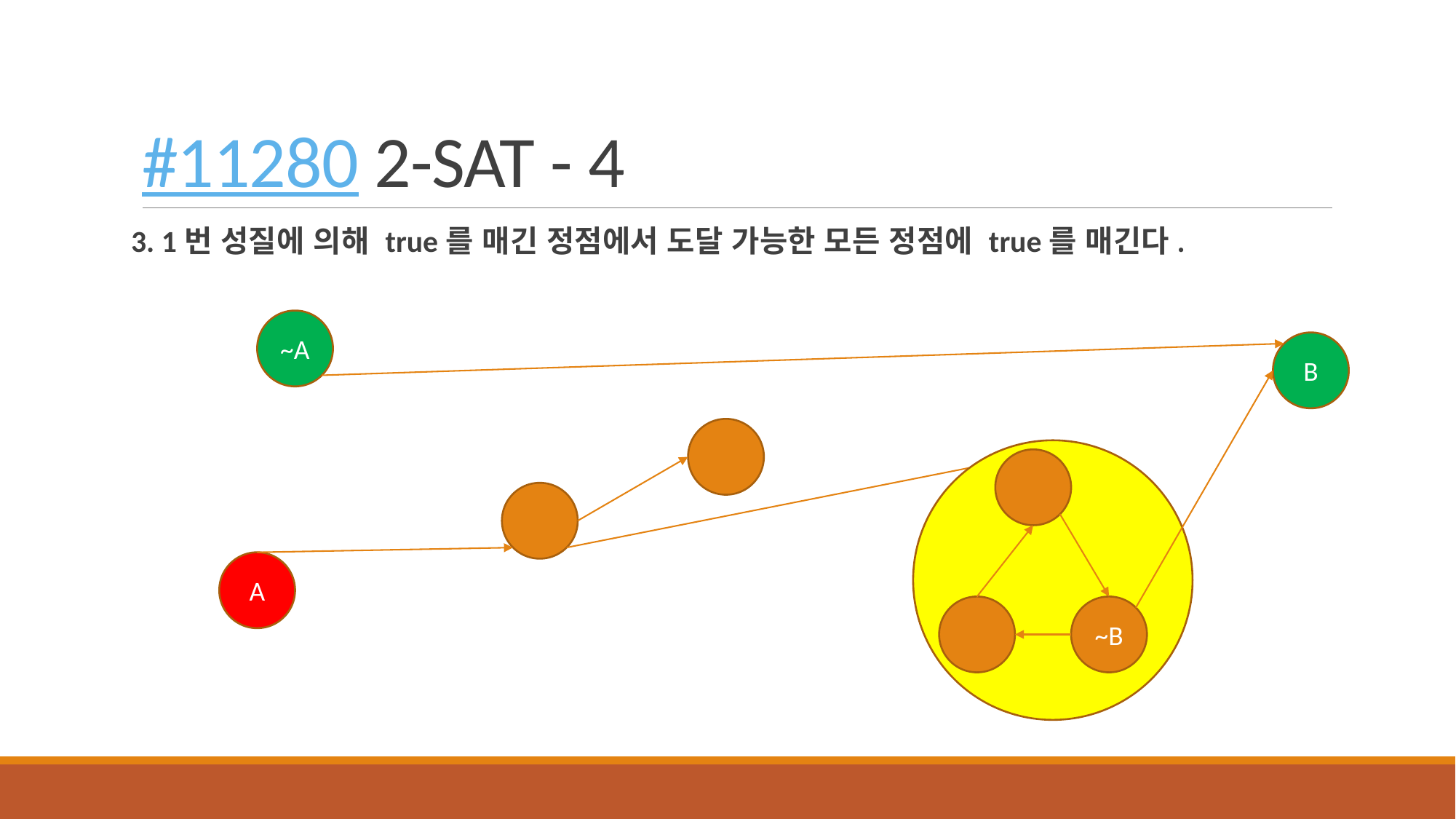

# #11280 2-SAT - 4
3. 1번 성질에 의해 true를 매긴 정점에서 도달 가능한 모든 정점에 true를 매긴다.
~A
B

~B

A